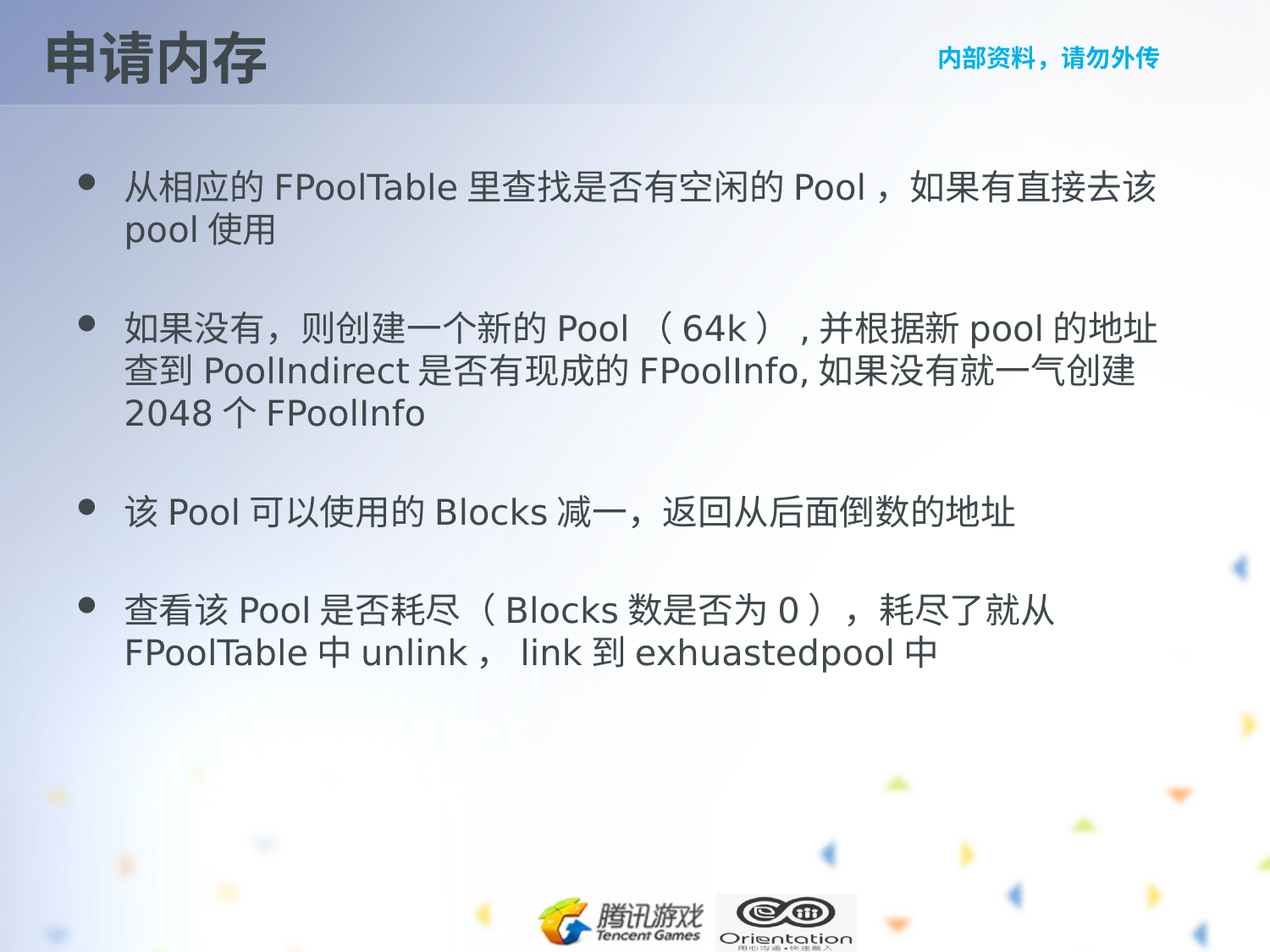

# 申请内存
从相应的FPoolTable里查找是否有空闲的Pool，如果有直接去该pool使用

如果没有，则创建一个新的Pool（64k）,并根据新pool的地址查到PoolIndirect是否有现成的FPoolInfo,如果没有就一气创建2048个FPoolInfo

该Pool可以使用的Blocks减一，返回从后面倒数的地址

查看该Pool是否耗尽（Blocks数是否为0），耗尽了就从FPoolTable中unlink，link到exhuastedpool中